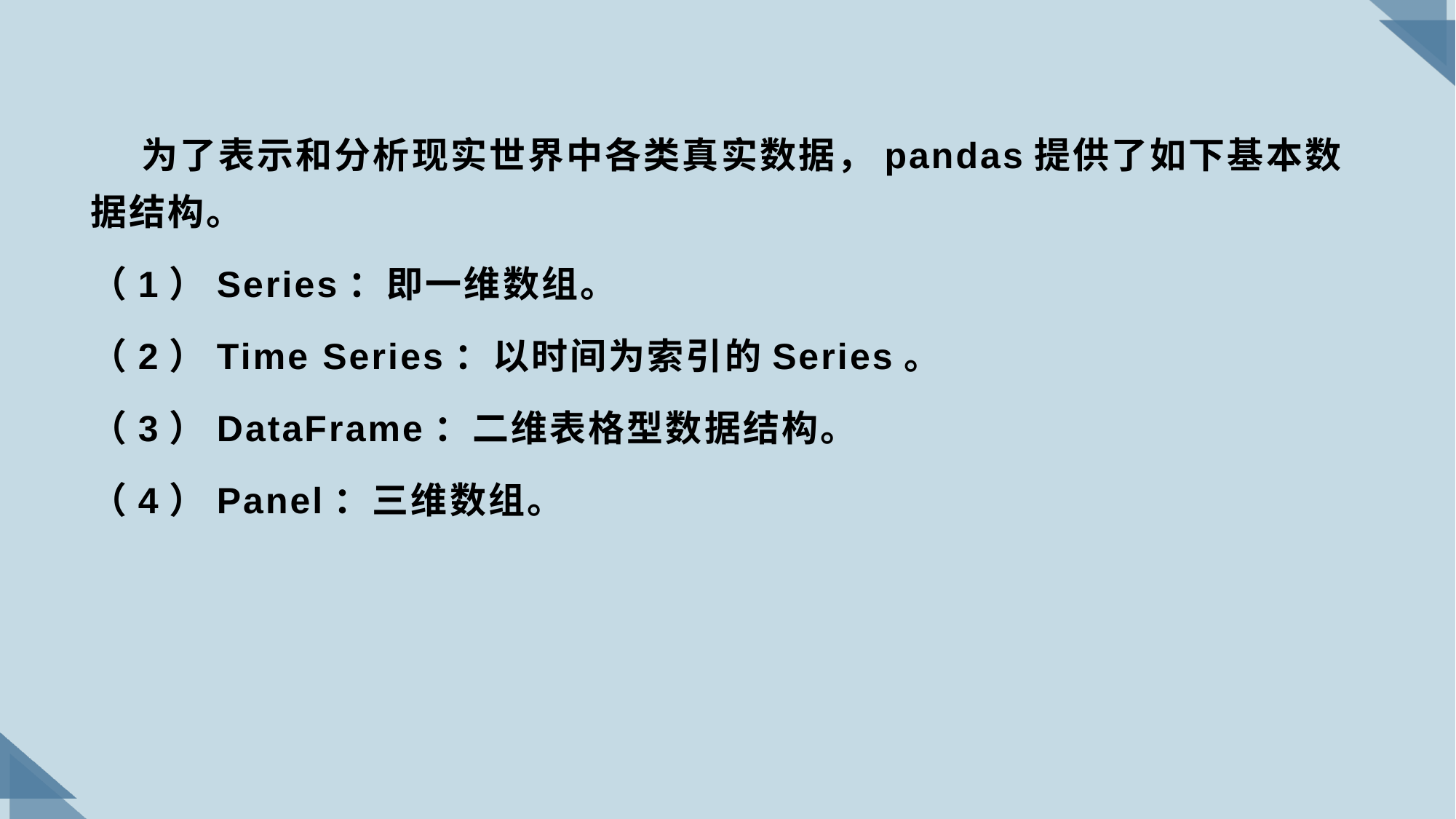

为了表示和分析现实世界中各类真实数据，pandas提供了如下基本数据结构。
（1）Series：即一维数组。
（2）Time Series：以时间为索引的Series。
（3）DataFrame：二维表格型数据结构。
（4）Panel：三维数组。